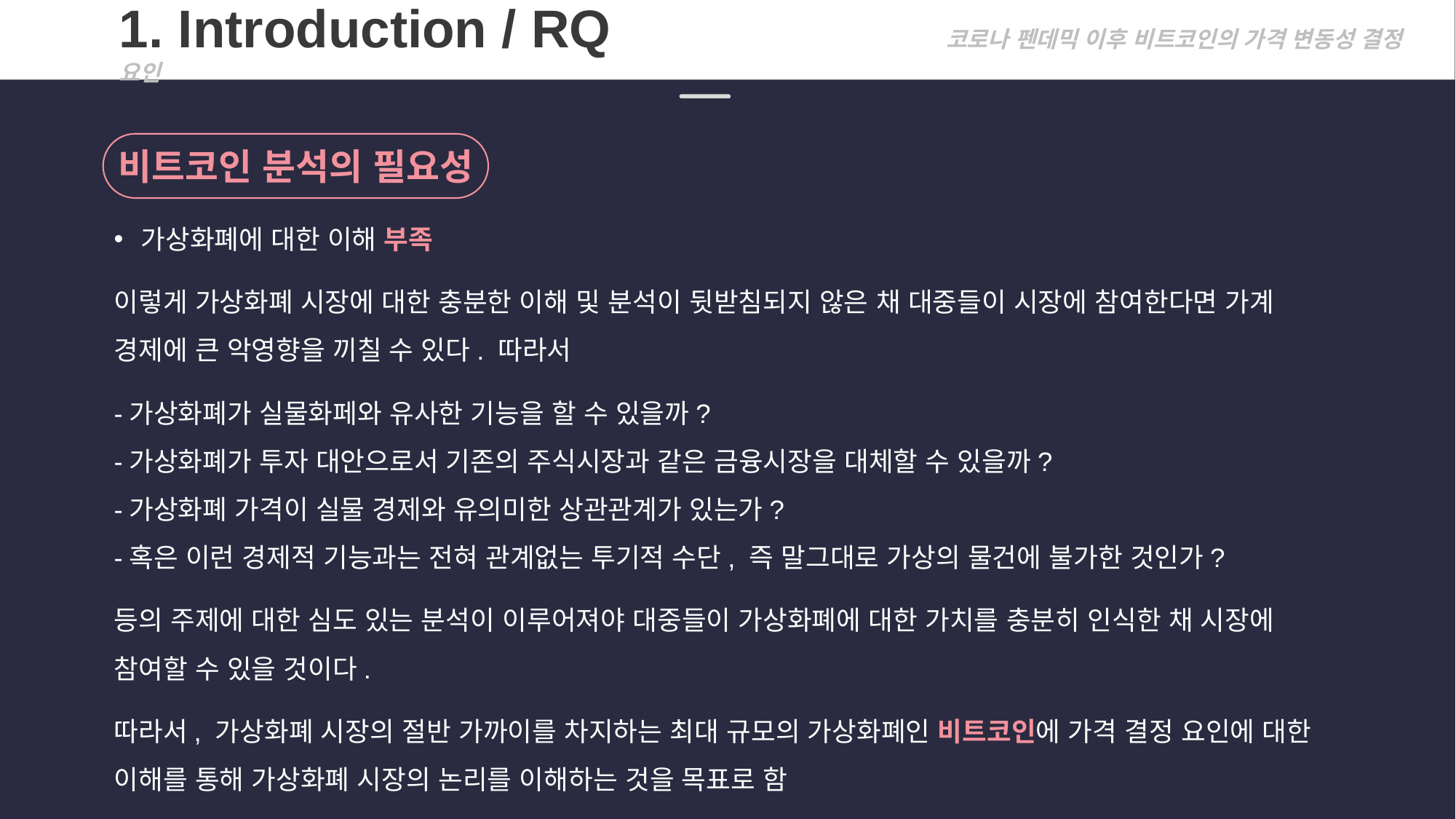

1. Introduction / RQ			         코로나 펜데믹 이후 비트코인의 가격 변동성 결정 요인

비트코인 분석의 필요성
가상화폐에 대한 이해 부족
이렇게 가상화폐 시장에 대한 충분한 이해 및 분석이 뒷받침되지 않은 채 대중들이 시장에 참여한다면 가계 경제에 큰 악영향을 끼칠 수 있다. 따라서
-가상화폐가 실물화페와 유사한 기능을 할 수 있을까?
-가상화폐가 투자 대안으로서 기존의 주식시장과 같은 금융시장을 대체할 수 있을까?
-가상화폐 가격이 실물 경제와 유의미한 상관관계가 있는가?
-혹은 이런 경제적 기능과는 전혀 관계없는 투기적 수단, 즉 말그대로 가상의 물건에 불가한 것인가?
등의 주제에 대한 심도 있는 분석이 이루어져야 대중들이 가상화폐에 대한 가치를 충분히 인식한 채 시장에 참여할 수 있을 것이다.
따라서, 가상화폐 시장의 절반 가까이를 차지하는 최대 규모의 가상화폐인 비트코인에 가격 결정 요인에 대한 이해를 통해 가상화폐 시장의 논리를 이해하는 것을 목표로 함